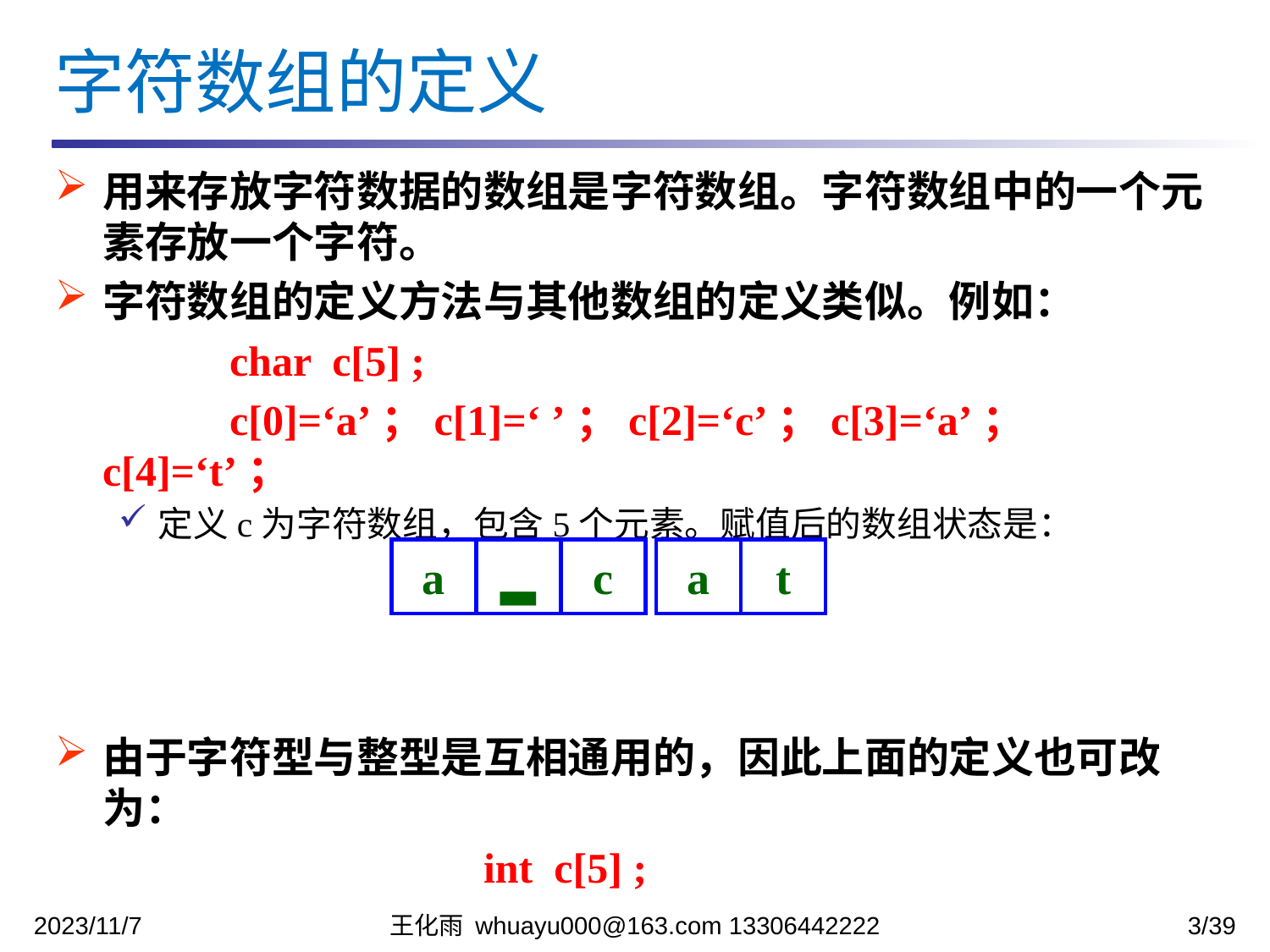

字符数组的定义
用来存放字符数据的数组是字符数组。字符数组中的一个元素存放一个字符。
字符数组的定义方法与其他数组的定义类似。例如：
		char  c[5] ;
	 	c[0]=‘a’；c[1]=‘ ’；c[2]=‘c’；c[3]=‘a’； c[4]=‘t’；
定义c为字符数组，包含5个元素。赋值后的数组状态是：

由于字符型与整型是互相通用的，因此上面的定义也可改为：
				int  c[5] ;
a
▂
c
a
t
2023/11/7
王化雨 whuayu000@163.com 13306442222
3/39